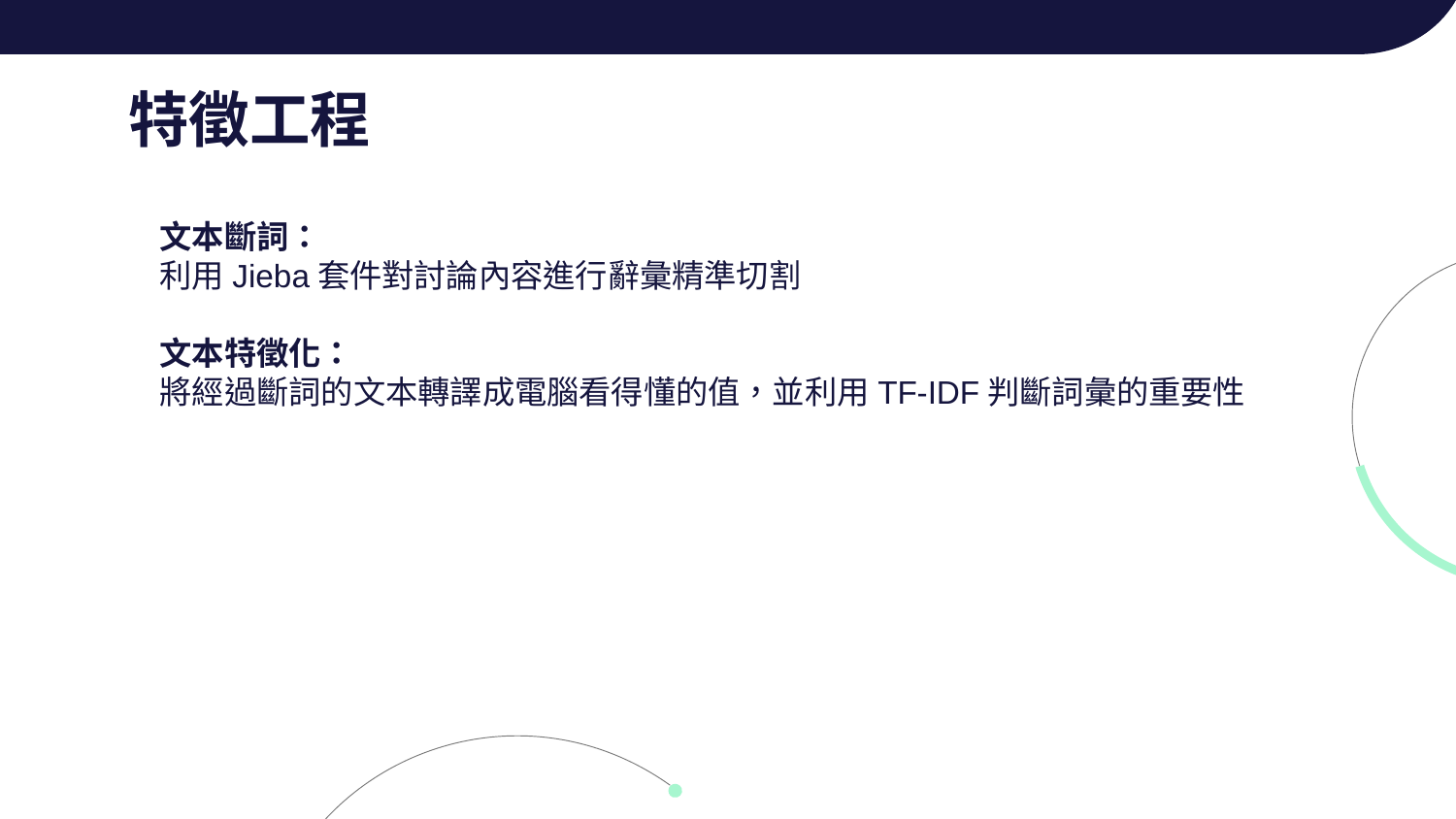

# 特徵工程
文本斷詞：
利用Jieba套件對討論內容進行辭彙精準切割

文本特徵化：
將經過斷詞的文本轉譯成電腦看得懂的值，並利用TF-IDF判斷詞彙的重要性